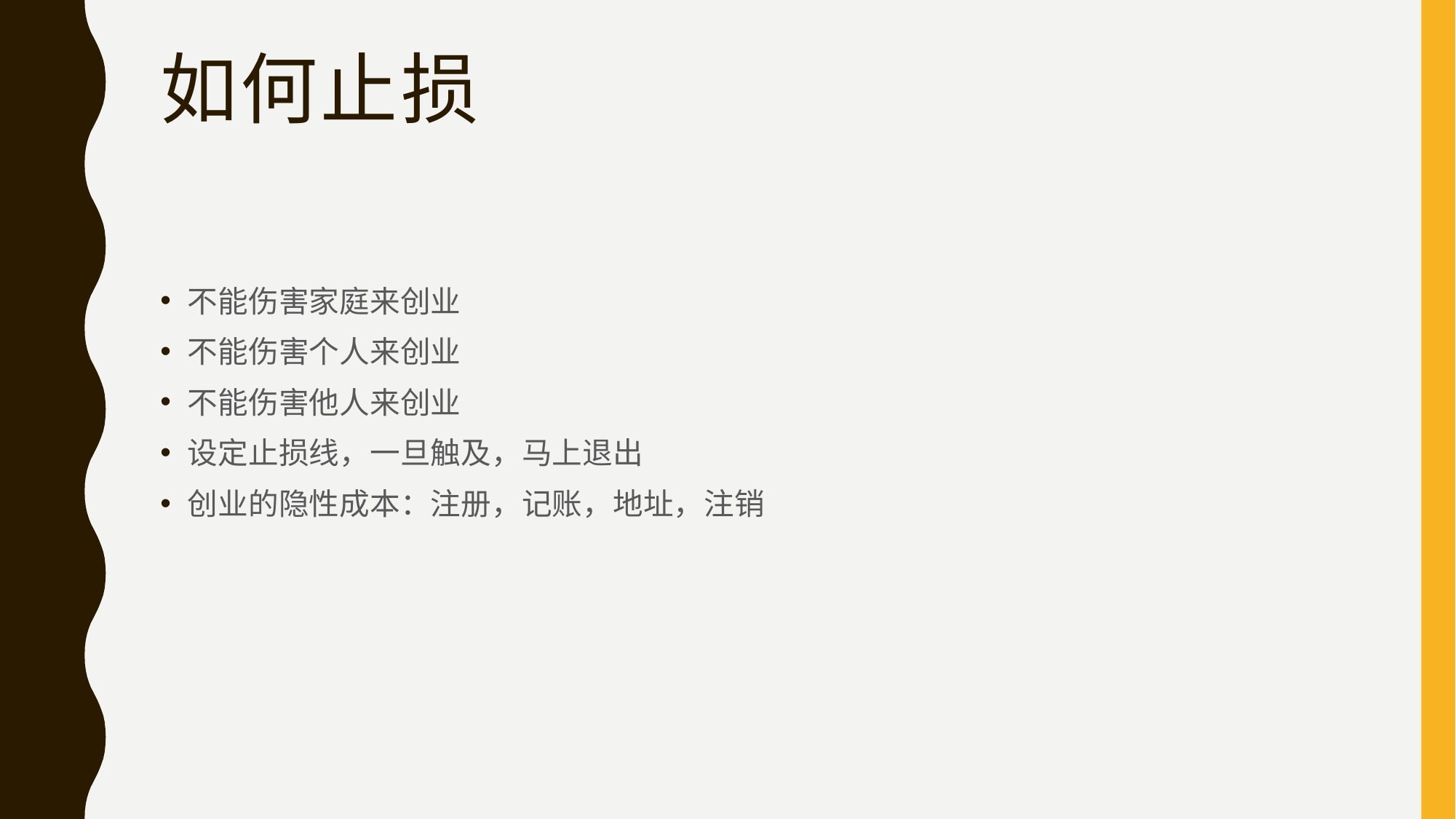

# 如何止损
不能伤害家庭来创业
不能伤害个人来创业
不能伤害他人来创业
设定止损线，一旦触及，马上退出
创业的隐性成本：注册，记账，地址，注销